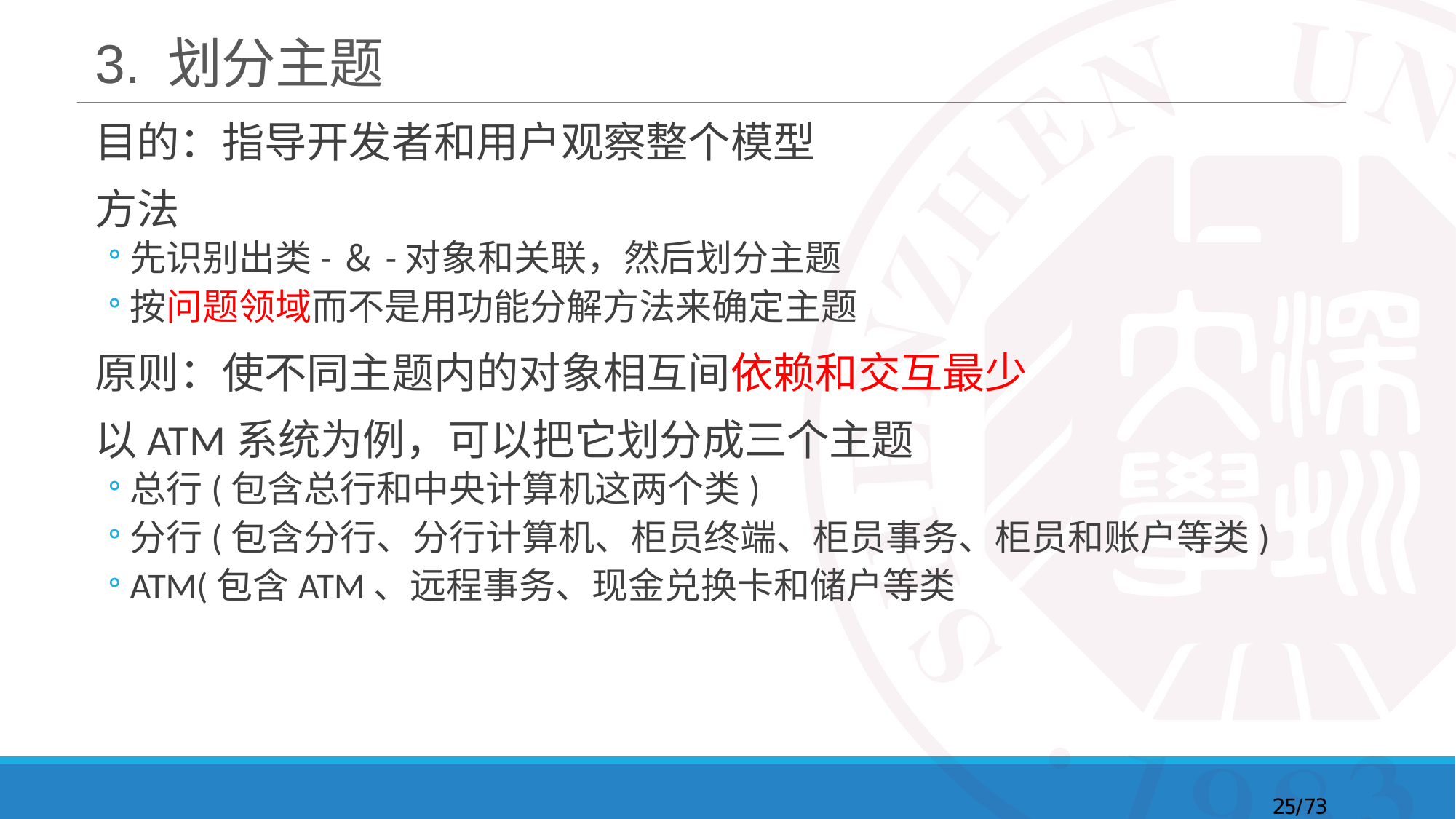

# 3. 划分主题
目的：指导开发者和用户观察整个模型
方法
先识别出类-＆-对象和关联，然后划分主题
按问题领域而不是用功能分解方法来确定主题
原则：使不同主题内的对象相互间依赖和交互最少
以ATM系统为例，可以把它划分成三个主题
总行(包含总行和中央计算机这两个类)
分行(包含分行、分行计算机、柜员终端、柜员事务、柜员和账户等类)
ATM(包含ATM、远程事务、现金兑换卡和储户等类

25/73